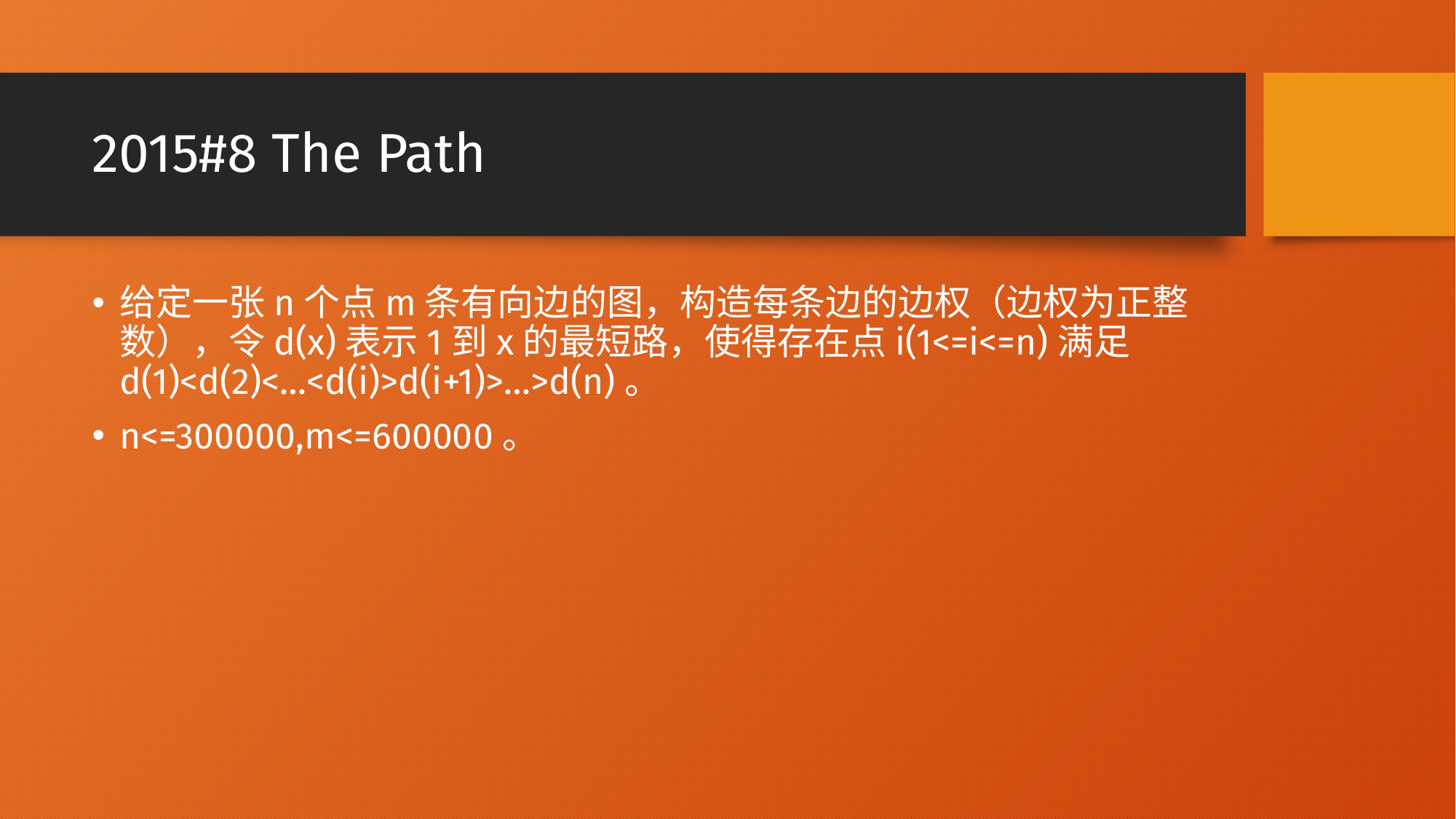

# 2015#8 The Path
给定一张n个点m条有向边的图，构造每条边的边权（边权为正整数），令d(x)表示1到x的最短路，使得存在点i(1<=i<=n)满足d(1)<d(2)<…<d(i)>d(i+1)>…>d(n)。
n<=300000,m<=600000。